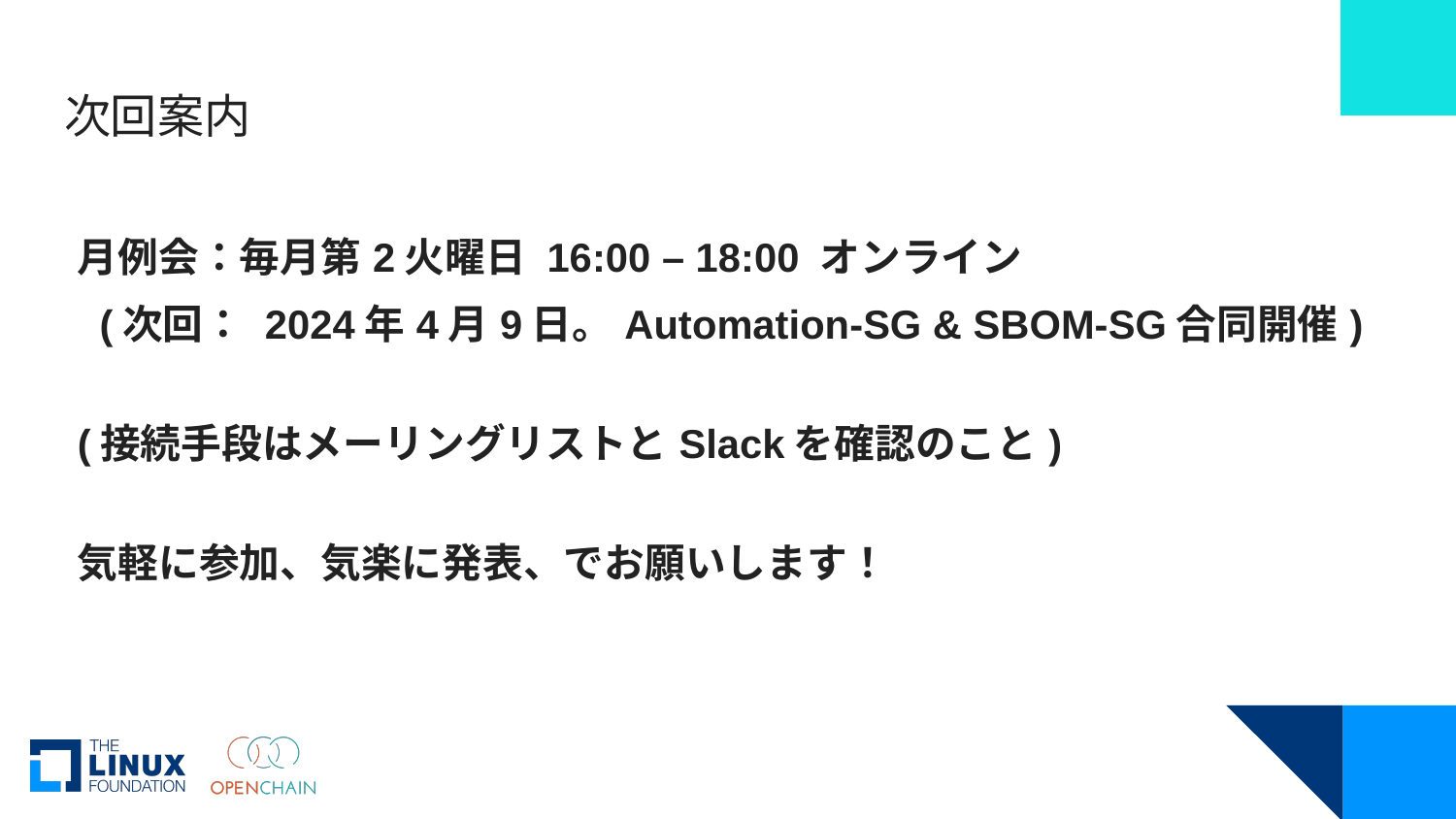

# 次回案内
月例会：毎月第2火曜日 16:00 – 18:00 オンライン
  (次回： 2024年4月9日。Automation-SG & SBOM-SG合同開催)

(接続手段はメーリングリストとSlackを確認のこと)

気軽に参加、気楽に発表、でお願いします！